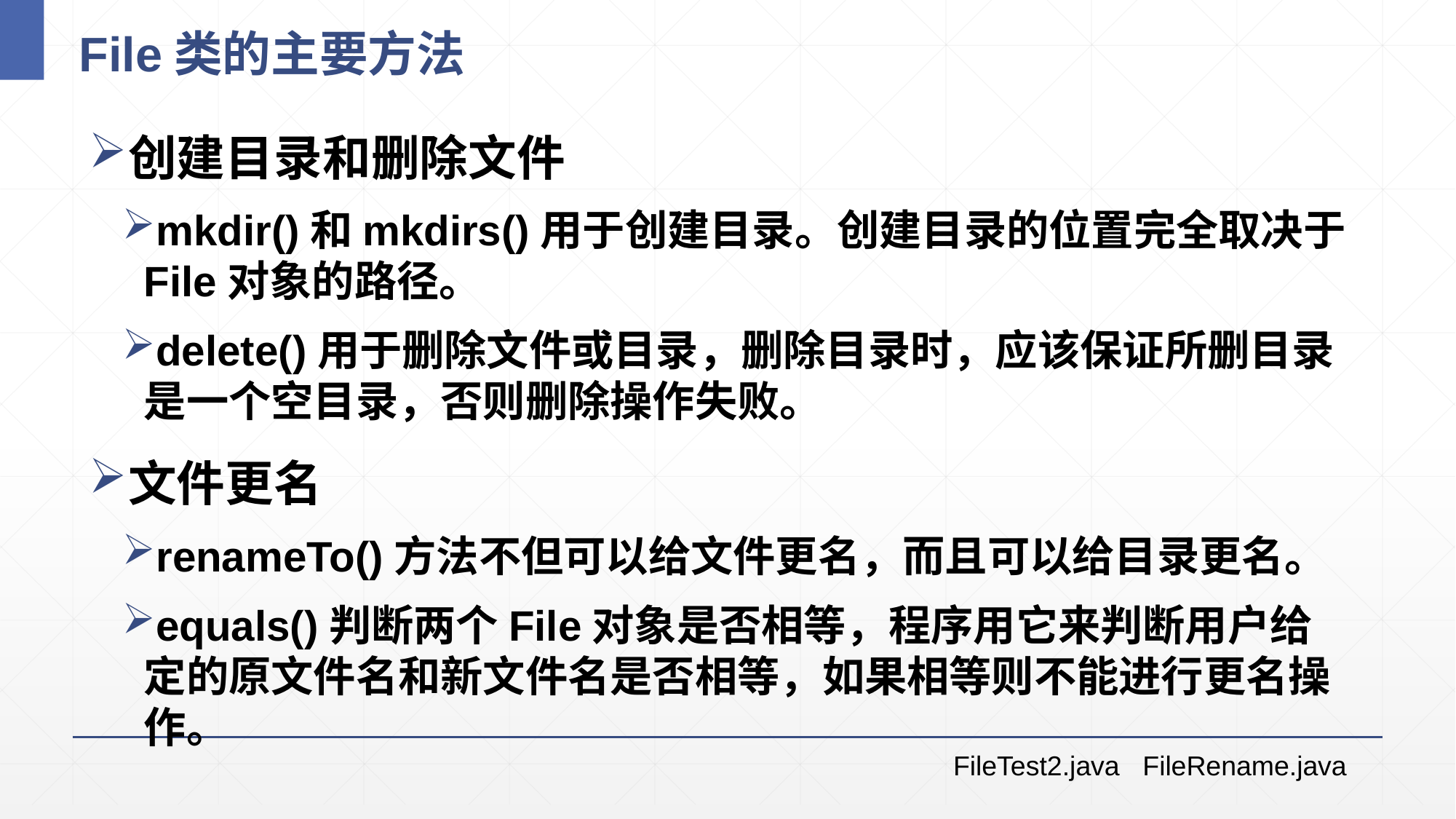

# File类的主要方法
创建目录和删除文件
mkdir()和mkdirs()用于创建目录。创建目录的位置完全取决于File对象的路径。
delete()用于删除文件或目录，删除目录时，应该保证所删目录是一个空目录，否则删除操作失败。
文件更名
renameTo()方法不但可以给文件更名，而且可以给目录更名。
equals()判断两个File对象是否相等，程序用它来判断用户给定的原文件名和新文件名是否相等，如果相等则不能进行更名操作。

FileTest2.java
FileRename.java